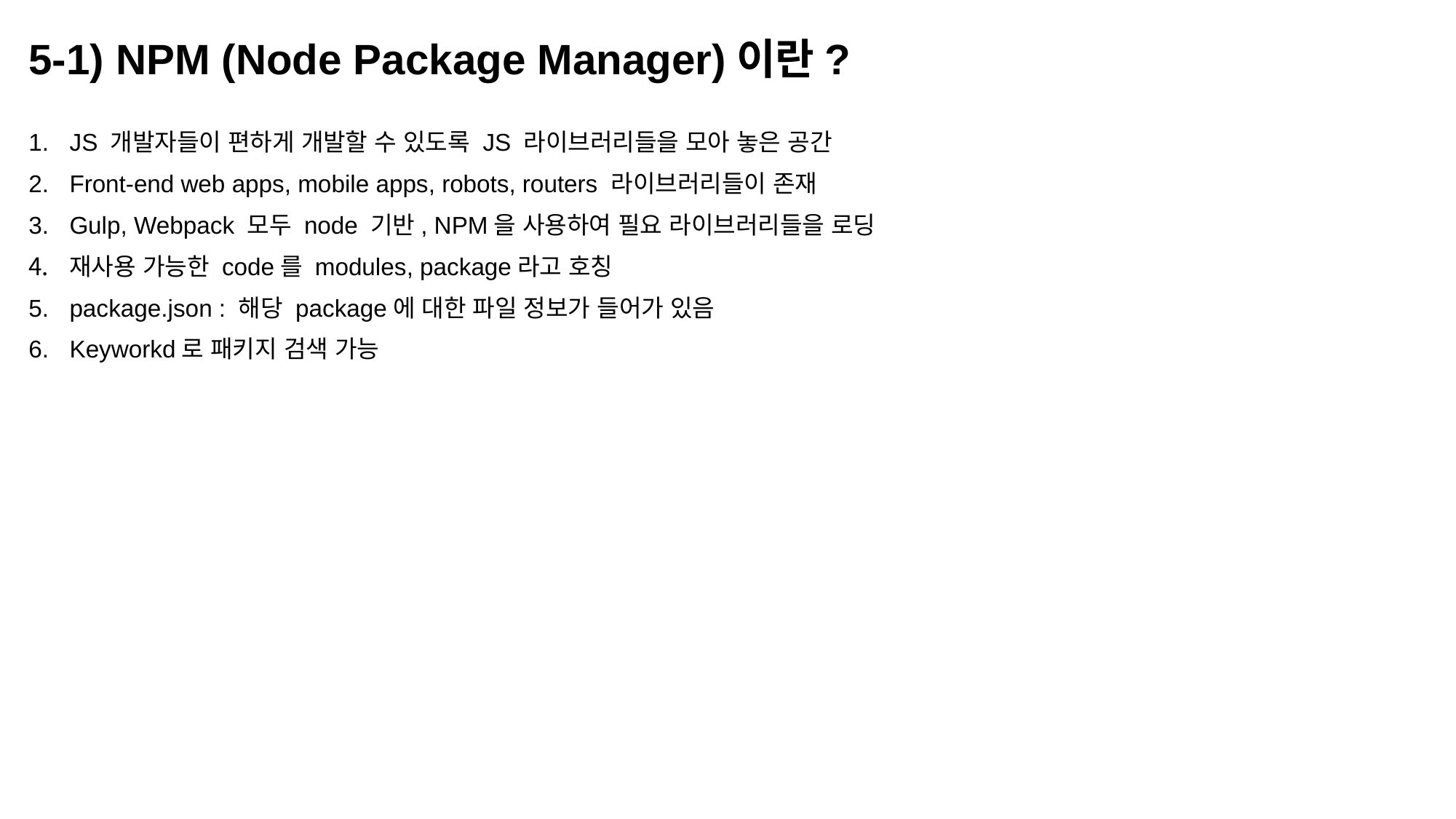

# 5-1) NPM (Node Package Manager)이란?
JS 개발자들이 편하게 개발할 수 있도록 JS 라이브러리들을 모아 놓은 공간
Front-end web apps, mobile apps, robots, routers 라이브러리들이 존재
Gulp, Webpack 모두 node 기반, NPM을 사용하여 필요 라이브러리들을 로딩
재사용 가능한 code를 modules, package라고 호칭
package.json : 해당 package에 대한 파일 정보가 들어가 있음
Keyworkd로 패키지 검색 가능